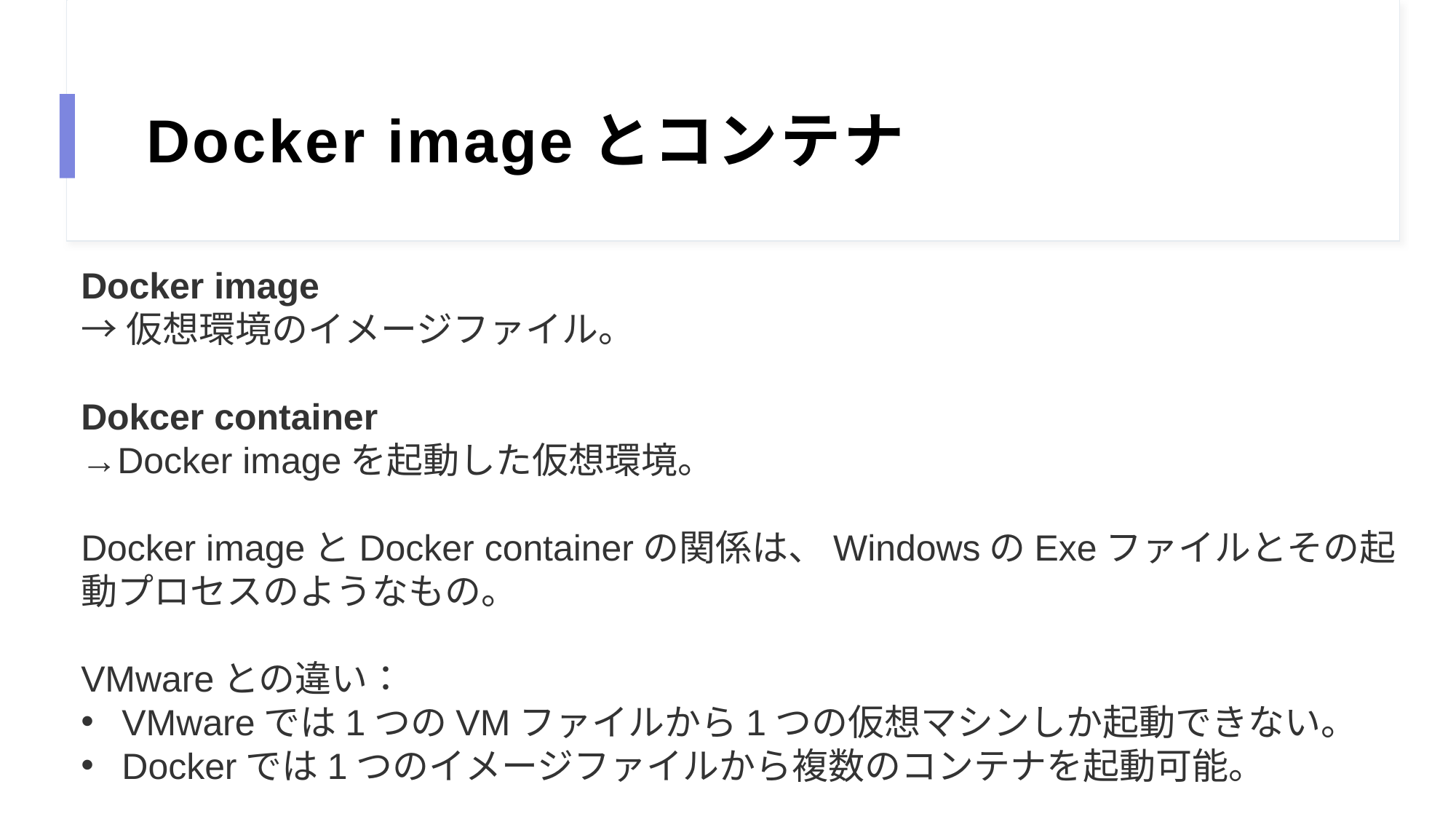

# Docker imageとコンテナ
Docker image
→仮想環境のイメージファイル。

Dokcer container
→Docker imageを起動した仮想環境。

Docker imageとDocker containerの関係は、WindowsのExeファイルとその起動プロセスのようなもの。

VMwareとの違い：
VMwareでは1つのVMファイルから1つの仮想マシンしか起動できない。
Dockerでは1つのイメージファイルから複数のコンテナを起動可能。